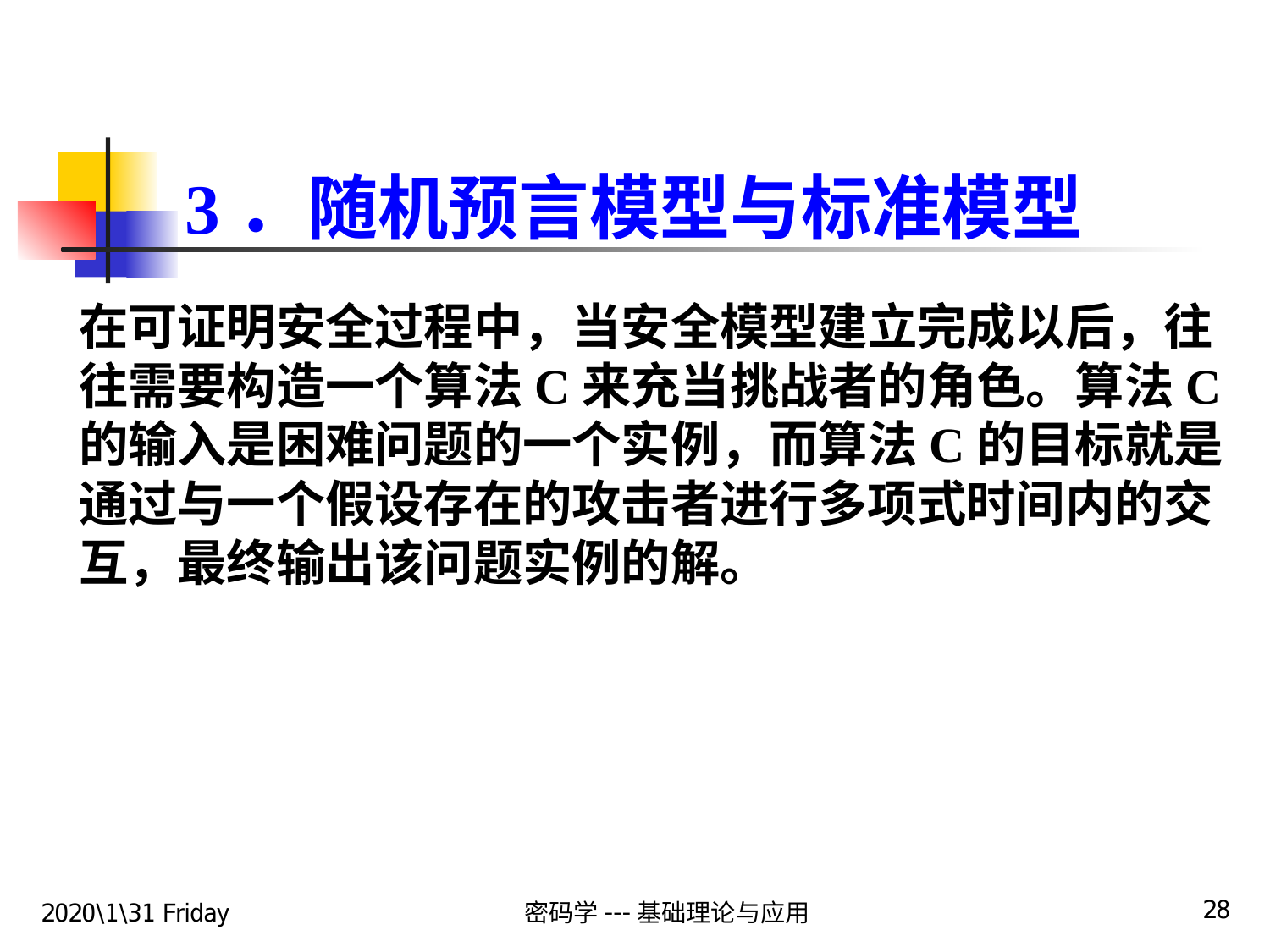

3．随机预言模型与标准模型
在可证明安全过程中，当安全模型建立完成以后，往往需要构造一个算法C来充当挑战者的角色。算法C的输入是困难问题的一个实例，而算法C的目标就是通过与一个假设存在的攻击者进行多项式时间内的交互，最终输出该问题实例的解。
28
2020\1\31 Friday
密码学---基础理论与应用